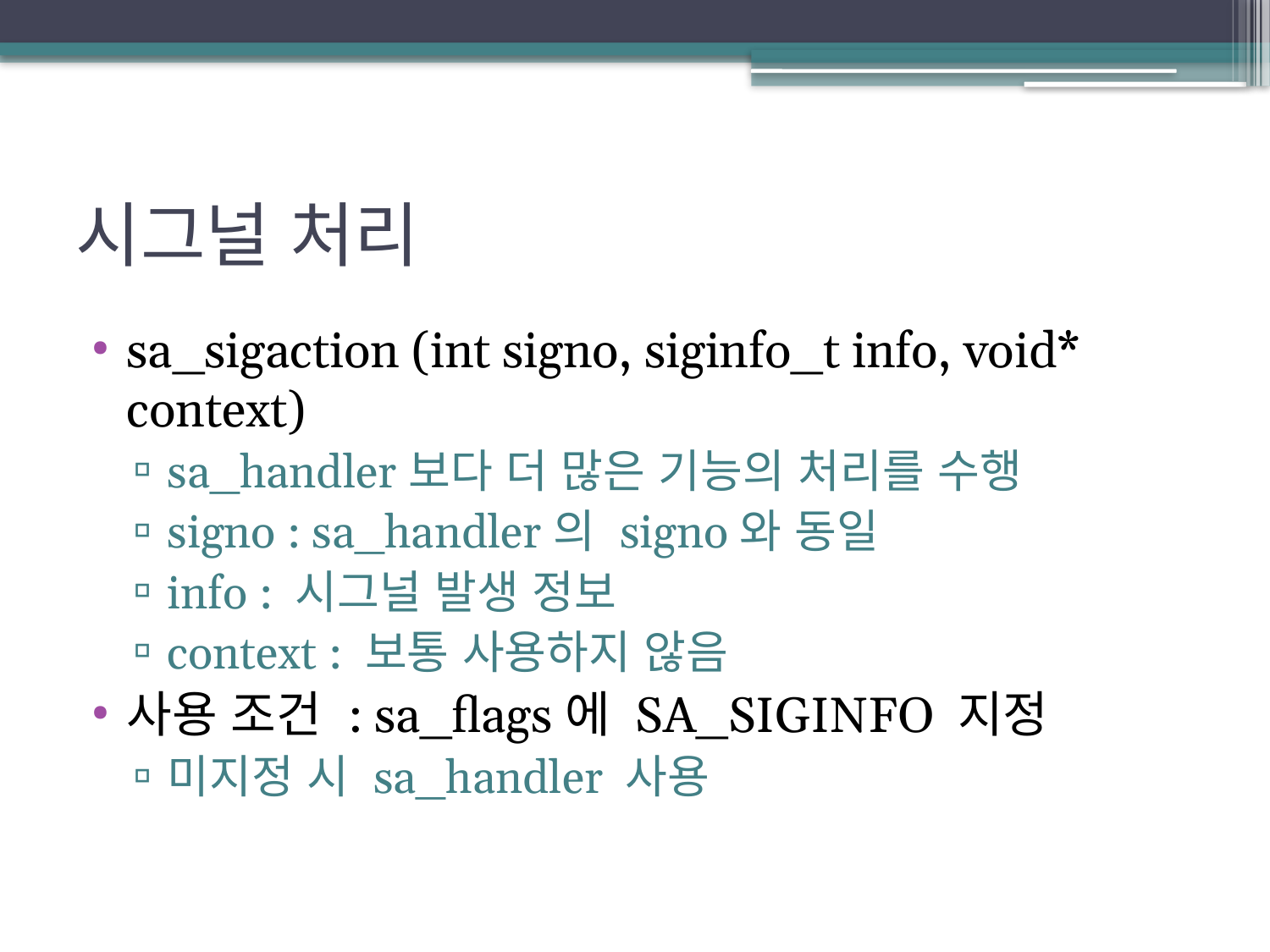

# 시그널 처리
sa_sigaction (int signo, siginfo_t info, void* context)
sa_handler보다 더 많은 기능의 처리를 수행
signo : sa_handler의 signo와 동일
info : 시그널 발생 정보
context : 보통 사용하지 않음
사용 조건 : sa_flags에 SA_SIGINFO 지정
미지정 시 sa_handler 사용